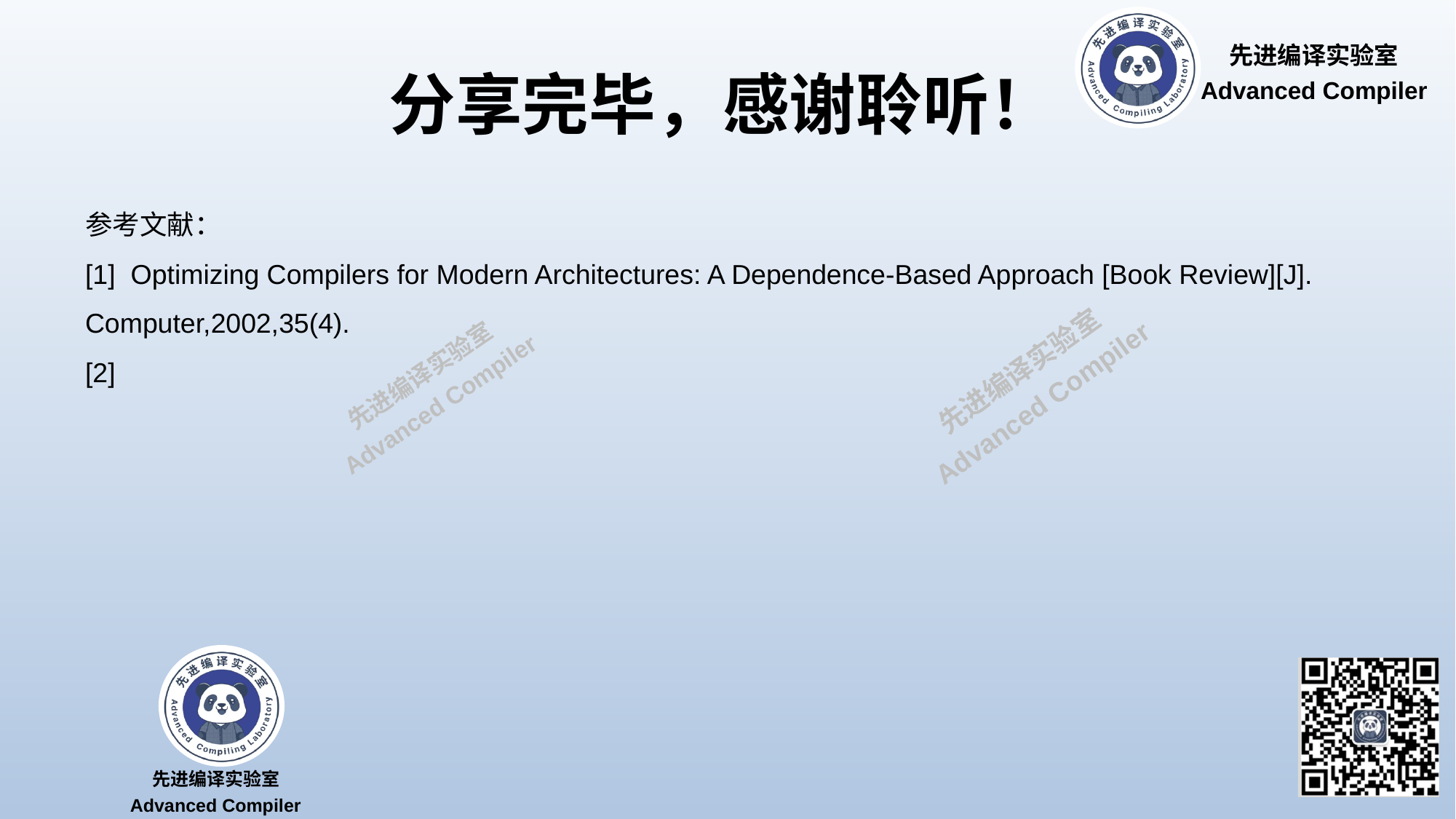

分享完毕，感谢聆听！
参考文献：
[1]  Optimizing Compilers for Modern Architectures: A Dependence-Based Approach [Book Review][J]. Computer,2002,35(4).
[2]